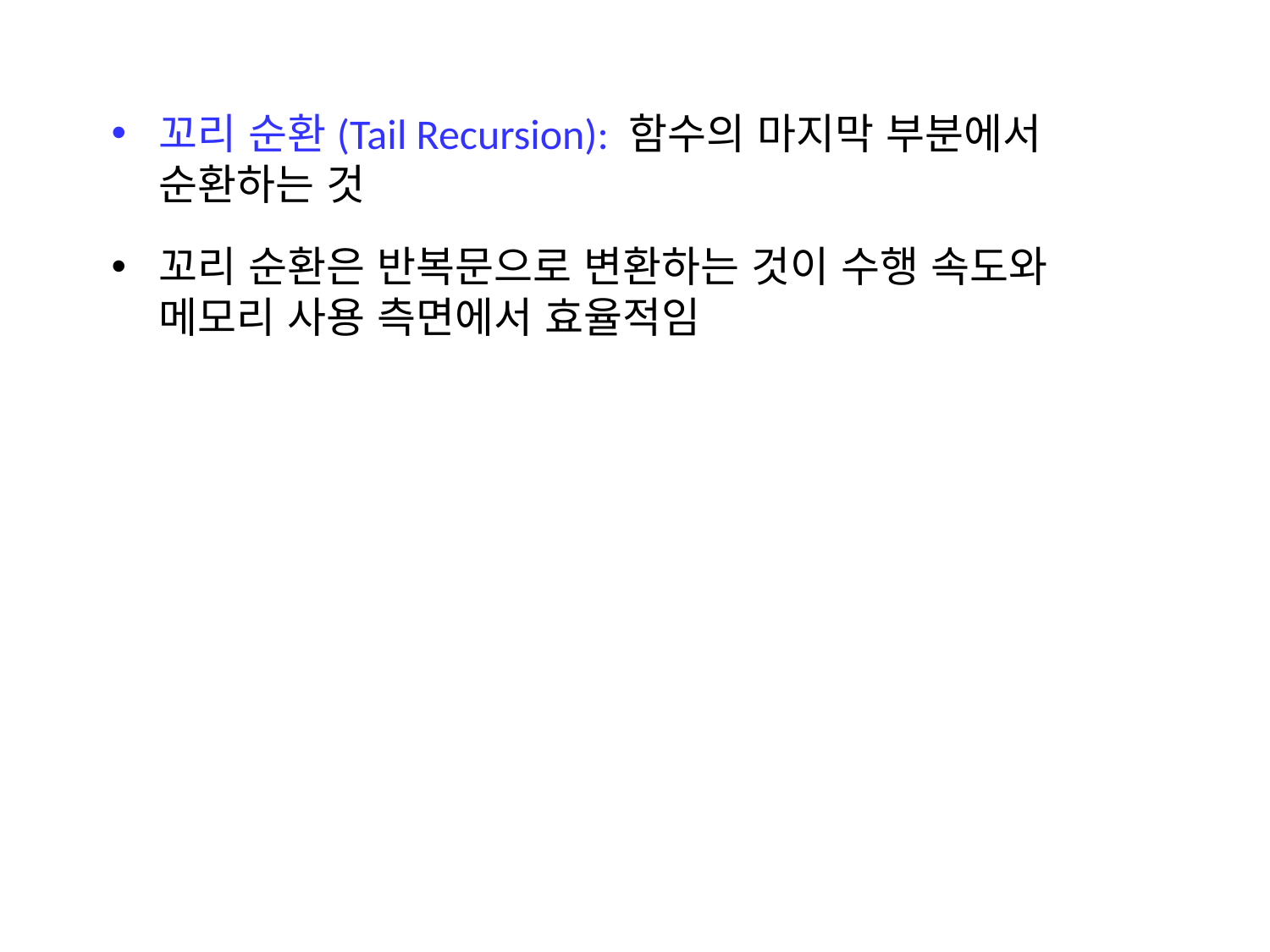

꼬리 순환(Tail Recursion): 함수의 마지막 부분에서 순환하는 것
꼬리 순환은 반복문으로 변환하는 것이 수행 속도와 메모리 사용 측면에서 효율적임